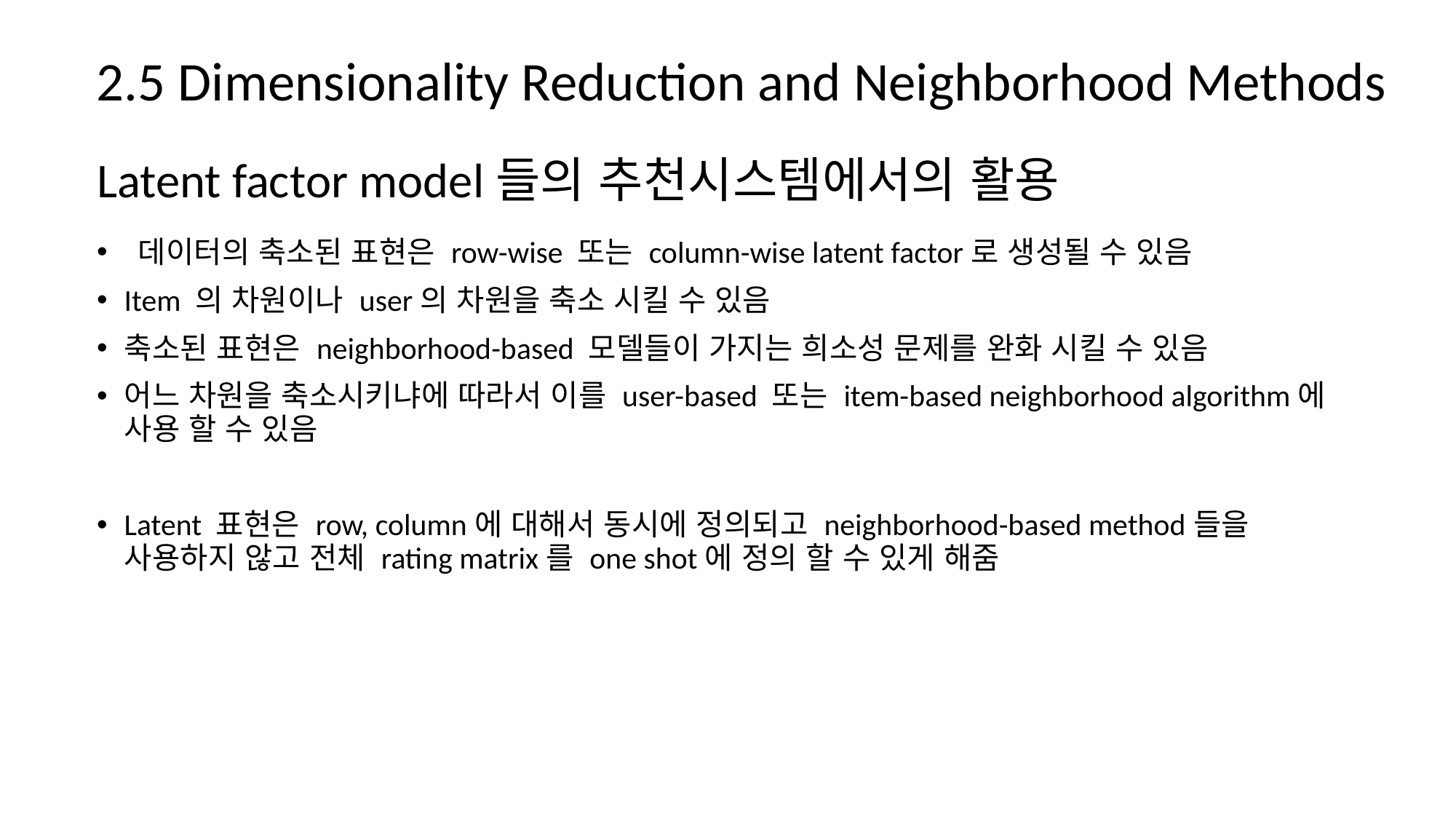

2.5 Dimensionality Reduction and Neighborhood Methods
# Latent factor model들의 추천시스템에서의 활용
 데이터의 축소된 표현은 row-wise 또는 column-wise latent factor로 생성될 수 있음
Item 의 차원이나 user의 차원을 축소 시킬 수 있음
축소된 표현은 neighborhood-based 모델들이 가지는 희소성 문제를 완화 시킬 수 있음
어느 차원을 축소시키냐에 따라서 이를 user-based 또는 item-based neighborhood algorithm에 사용 할 수 있음

Latent 표현은 row, column에 대해서 동시에 정의되고 neighborhood-based method들을 사용하지 않고 전체 rating matrix를 one shot에 정의 할 수 있게 해줌